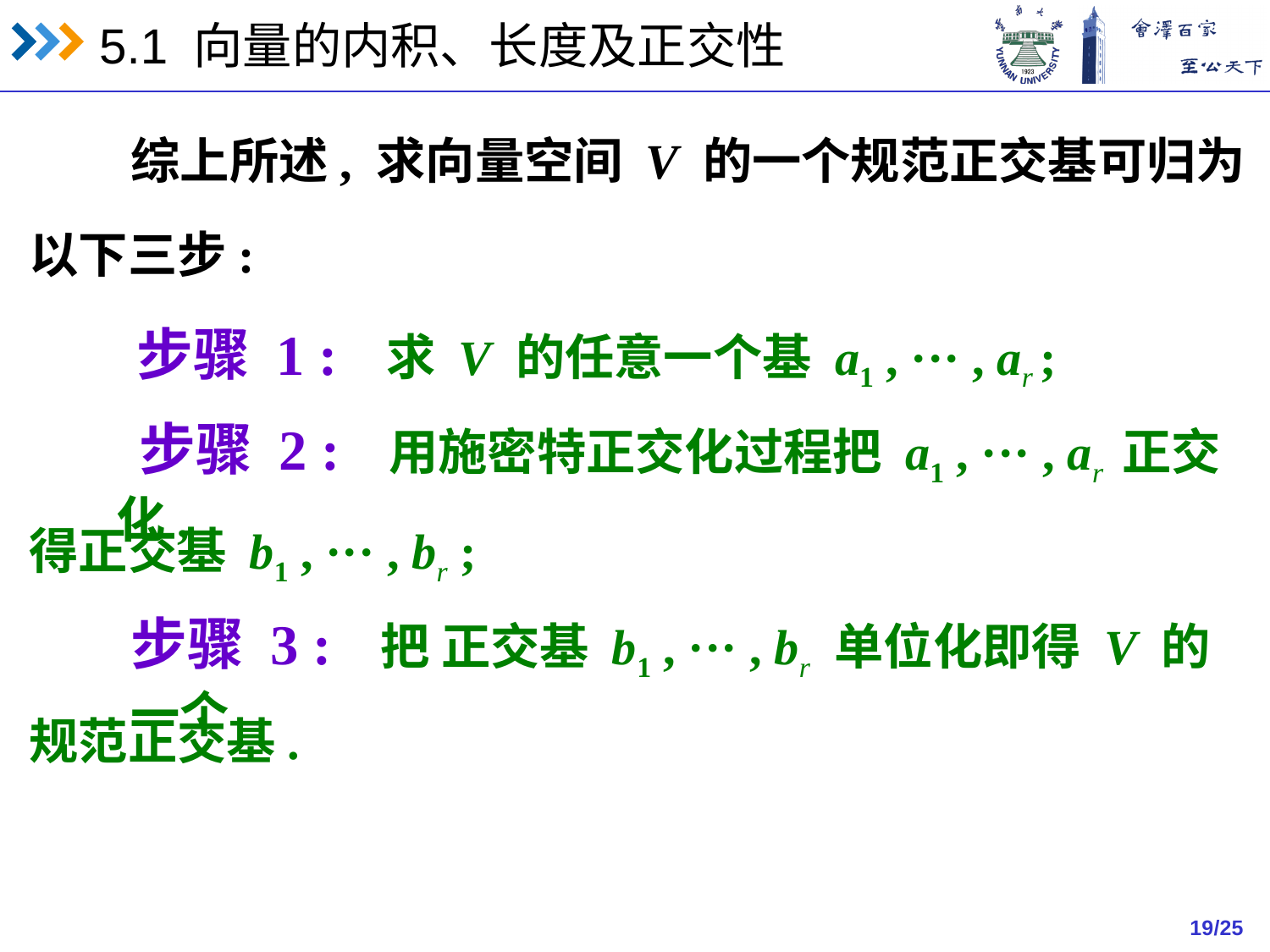

综上所述, 求向量空间 V 的一个规范正交基可归为
以下三步:
 步骤 1 :   求 V 的任意一个基 a1 , ··· , ar ;
 步骤 2 :   用施密特正交化过程把 a1 , ··· , ar 正交化,
得正交基 b1 , ··· , br ;
步骤 3 :   把 正交基 b1 , ··· , br 单位化即得 V 的一个
规范正交基.